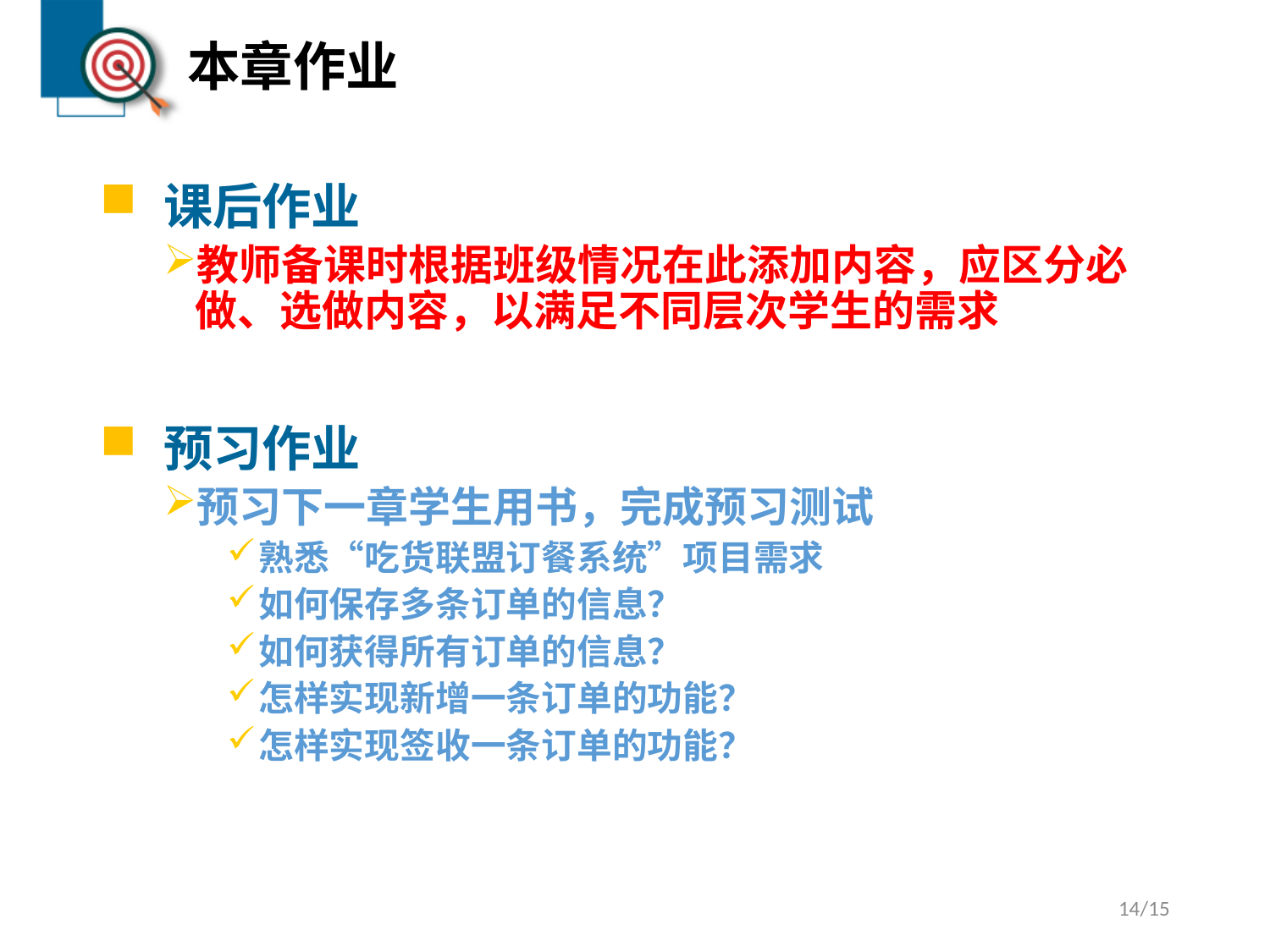

# 本章作业
课后作业
教师备课时根据班级情况在此添加内容，应区分必做、选做内容，以满足不同层次学生的需求

预习作业
预习下一章学生用书，完成预习测试
熟悉“吃货联盟订餐系统”项目需求
如何保存多条订单的信息？
如何获得所有订单的信息？
怎样实现新增一条订单的功能？
怎样实现签收一条订单的功能？

14/15